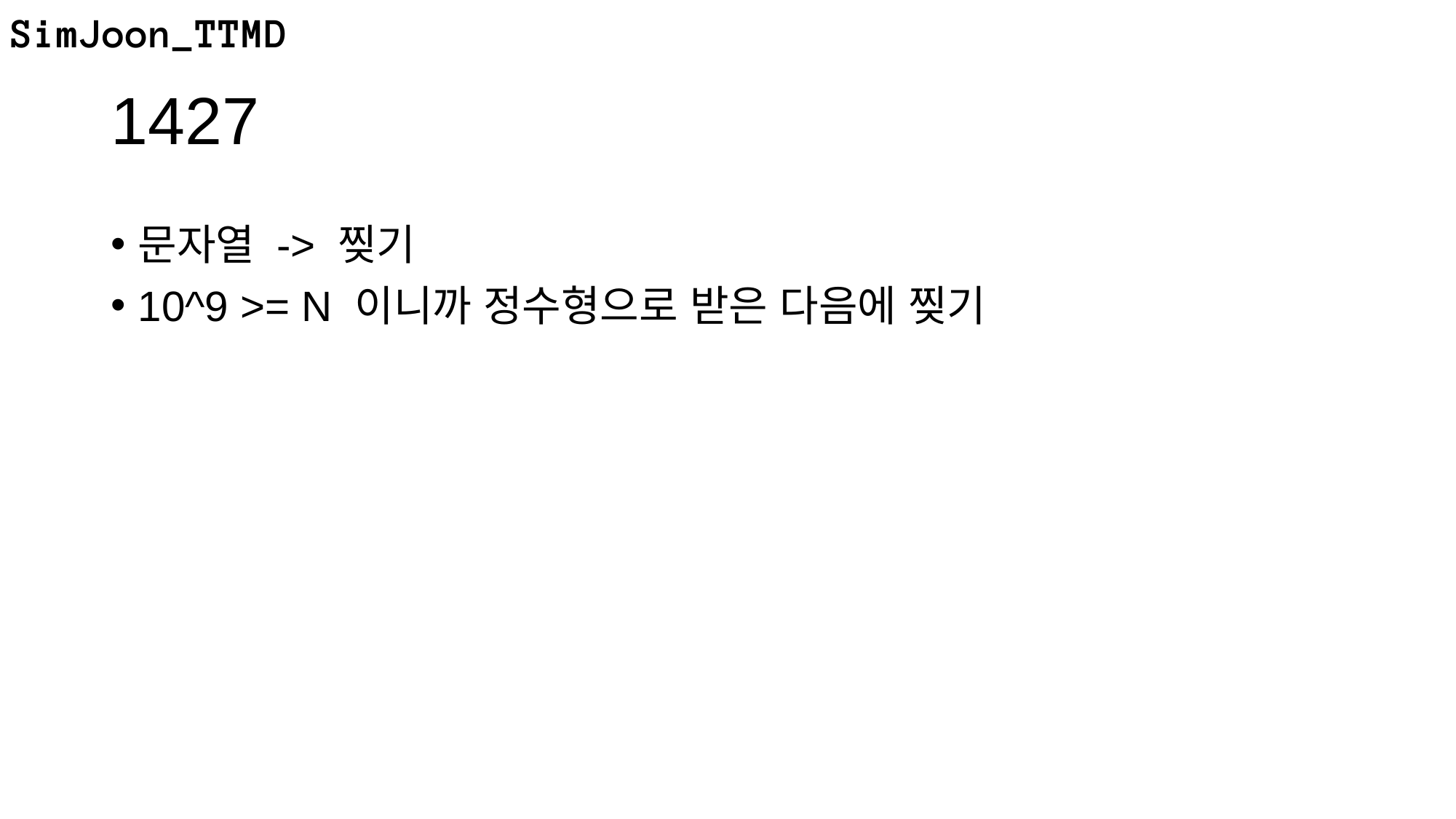

# 1427
문자열 -> 찢기
10^9 >= N 이니까 정수형으로 받은 다음에 찢기